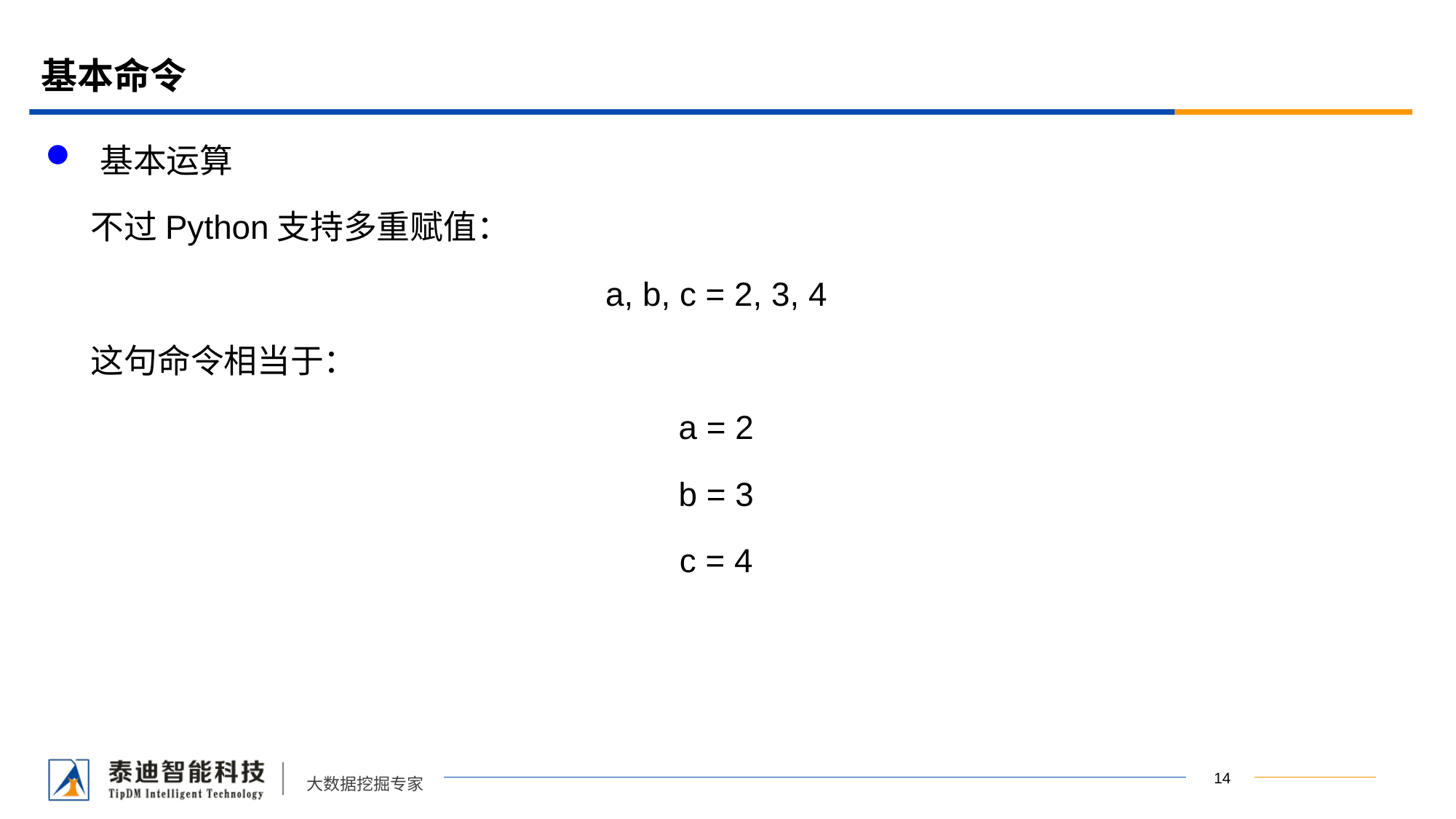

# 基本命令
基本运算
     不过Python支持多重赋值：
a, b, c = 2, 3, 4
     这句命令相当于：
a = 2
b = 3
c = 4